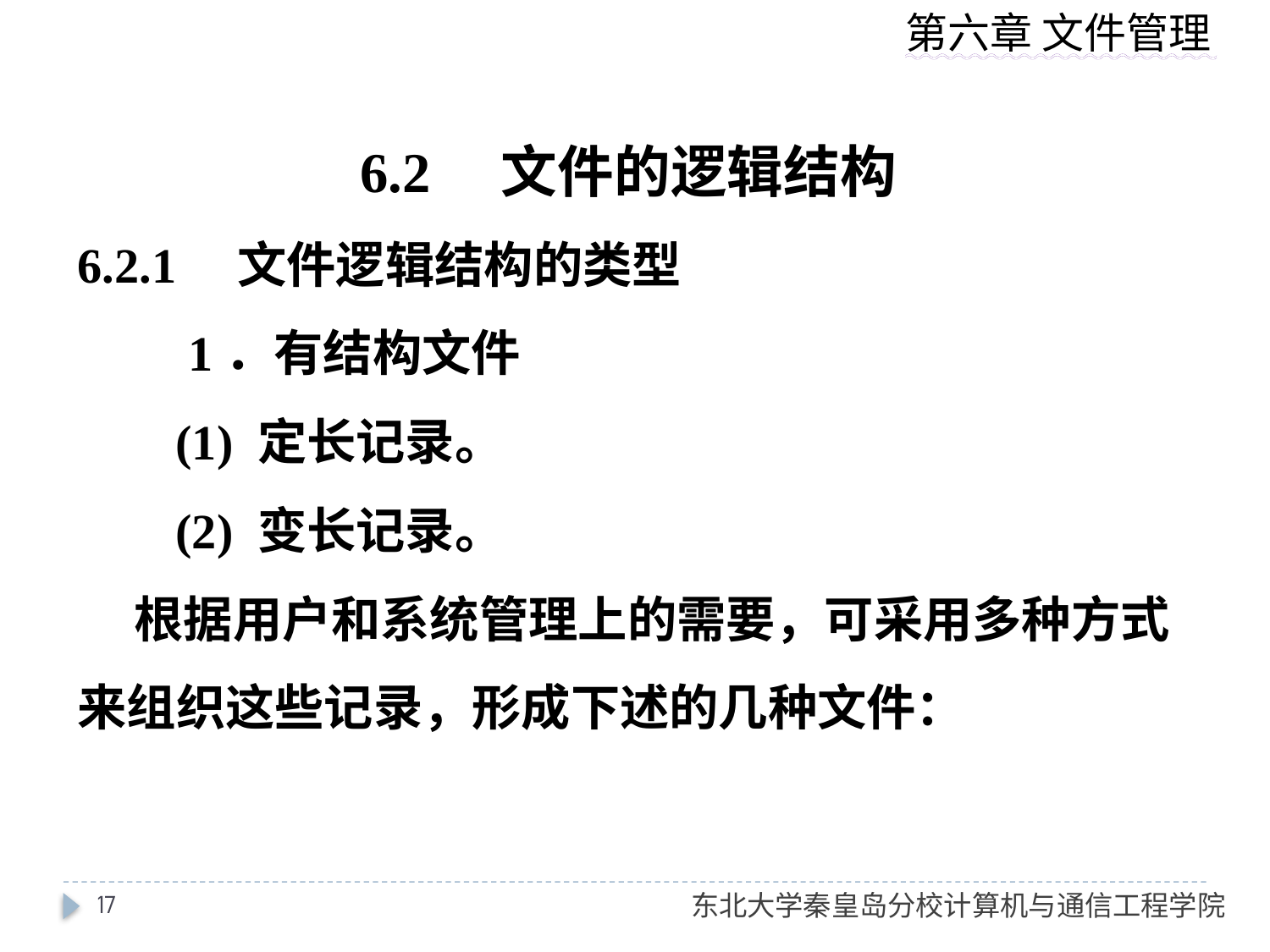

6.2　文件的逻辑结构
6.2.1　文件逻辑结构的类型
　　1．有结构文件
        (1) 定长记录。
        (2) 变长记录。
    根据用户和系统管理上的需要，可采用多种方式来组织这些记录，形成下述的几种文件：
17